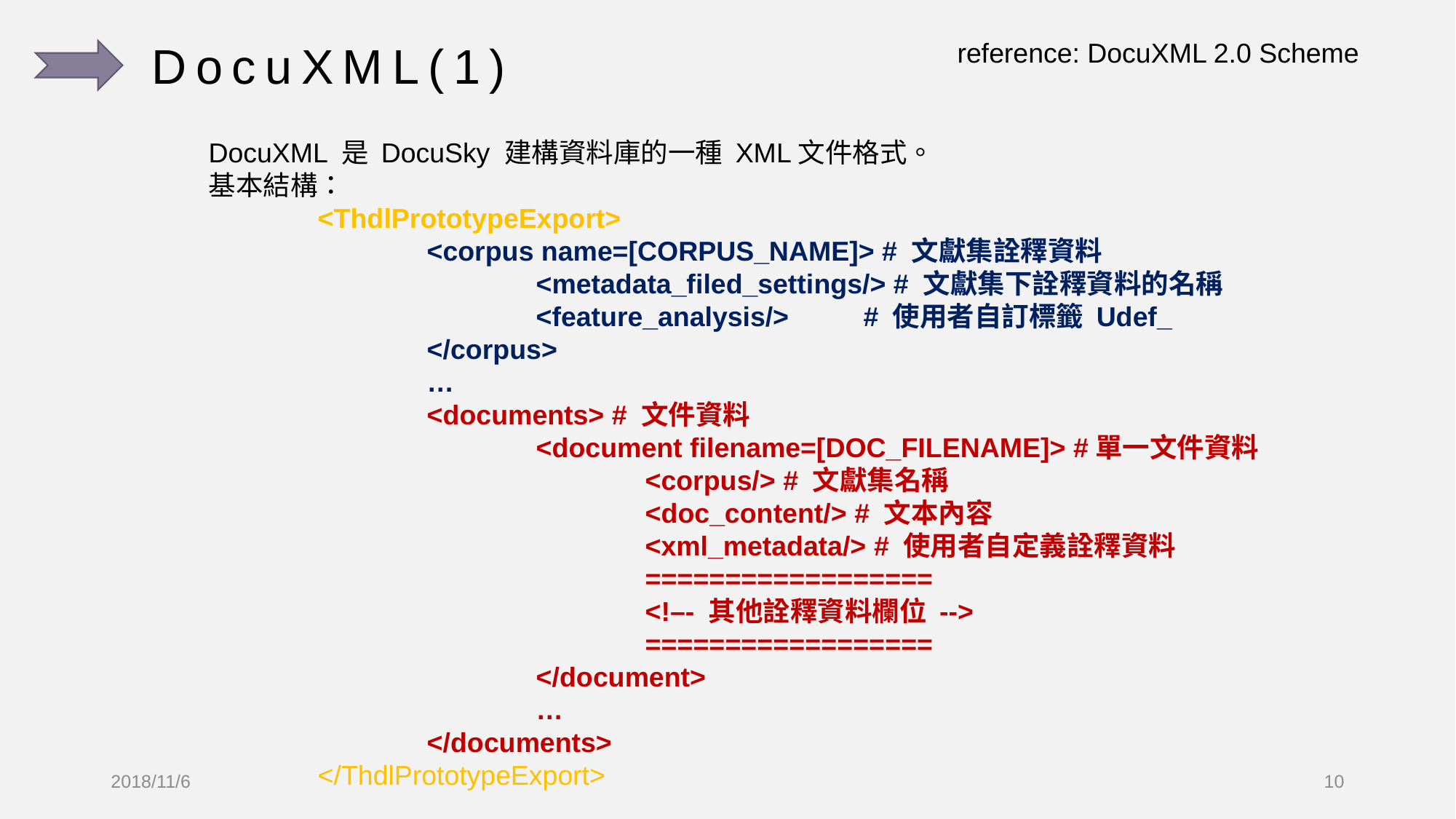

DocuXML(1)
reference: DocuXML 2.0 Scheme

DocuXML 是 DocuSky 建構資料庫的一種 XML文件格式。
基本結構：
	<ThdlPrototypeExport>
		<corpus name=[CORPUS_NAME]> # 文獻集詮釋資料
			<metadata_filed_settings/> # 文獻集下詮釋資料的名稱
			<feature_analysis/>	# 使用者自訂標籤 Udef_
		</corpus>
		…
		<documents> # 文件資料
			<document filename=[DOC_FILENAME]> #單一文件資料
				<corpus/> # 文獻集名稱
				<doc_content/> # 文本內容
				<xml_metadata/> # 使用者自定義詮釋資料
				==================
				<!–- 其他詮釋資料欄位 -->
				==================
			</document>
			…
		</documents>
	</ThdlPrototypeExport>
2018/11/6
10